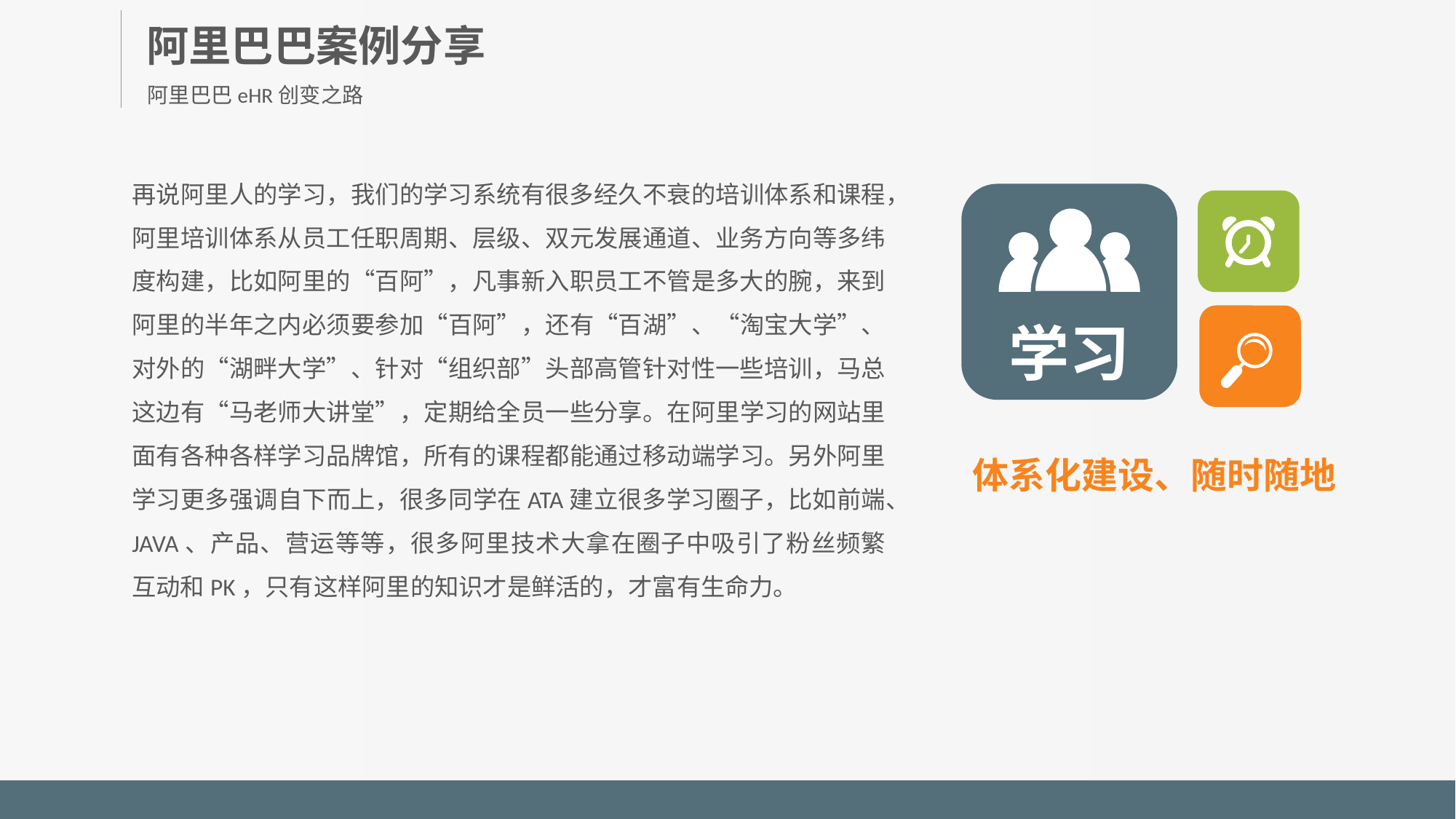

阿里巴巴案例分享
阿里巴巴eHR创变之路
再说阿里人的学习，我们的学习系统有很多经久不衰的培训体系和课程，阿里培训体系从员工任职周期、层级、双元发展通道、业务方向等多纬度构建，比如阿里的“百阿”，凡事新入职员工不管是多大的腕，来到阿里的半年之内必须要参加“百阿”，还有“百湖”、“淘宝大学”、对外的“湖畔大学”、针对“组织部”头部高管针对性一些培训，马总这边有“马老师大讲堂”，定期给全员一些分享。在阿里学习的网站里面有各种各样学习品牌馆，所有的课程都能通过移动端学习。另外阿里学习更多强调自下而上，很多同学在ATA建立很多学习圈子，比如前端、JAVA、产品、营运等等，很多阿里技术大拿在圈子中吸引了粉丝频繁互动和PK，只有这样阿里的知识才是鲜活的，才富有生命力。

学习

体系化建设、随时随地